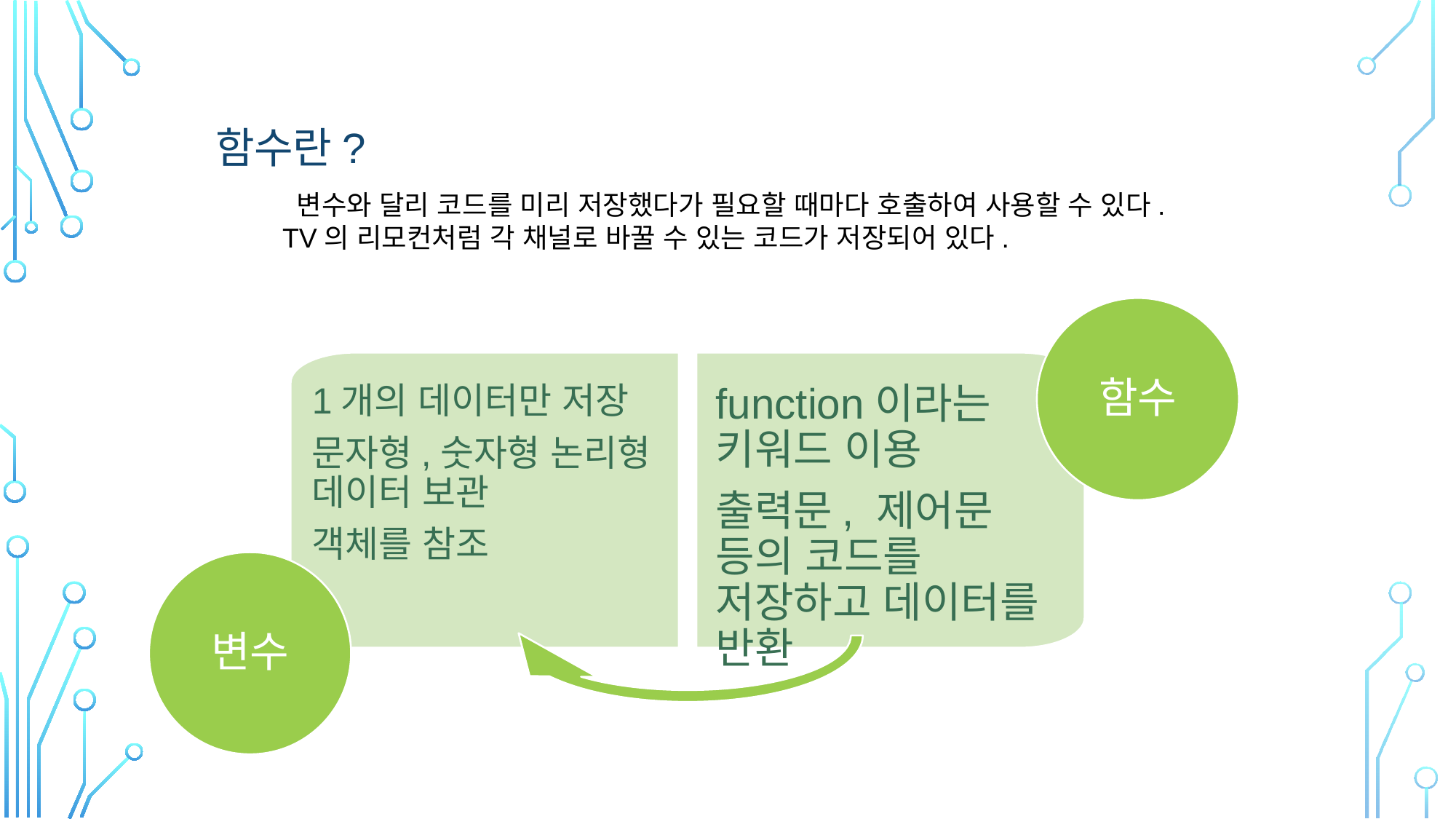

함수란?
 변수와 달리 코드를 미리 저장했다가 필요할 때마다 호출하여 사용할 수 있다.
TV의 리모컨처럼 각 채널로 바꿀 수 있는 코드가 저장되어 있다.

함수
변수
1개의 데이터만 저장
문자형,숫자형 논리형 데이터 보관
객체를 참조
function이라는 키워드 이용
출력문, 제어문 등의 코드를 저장하고 데이터를 반환